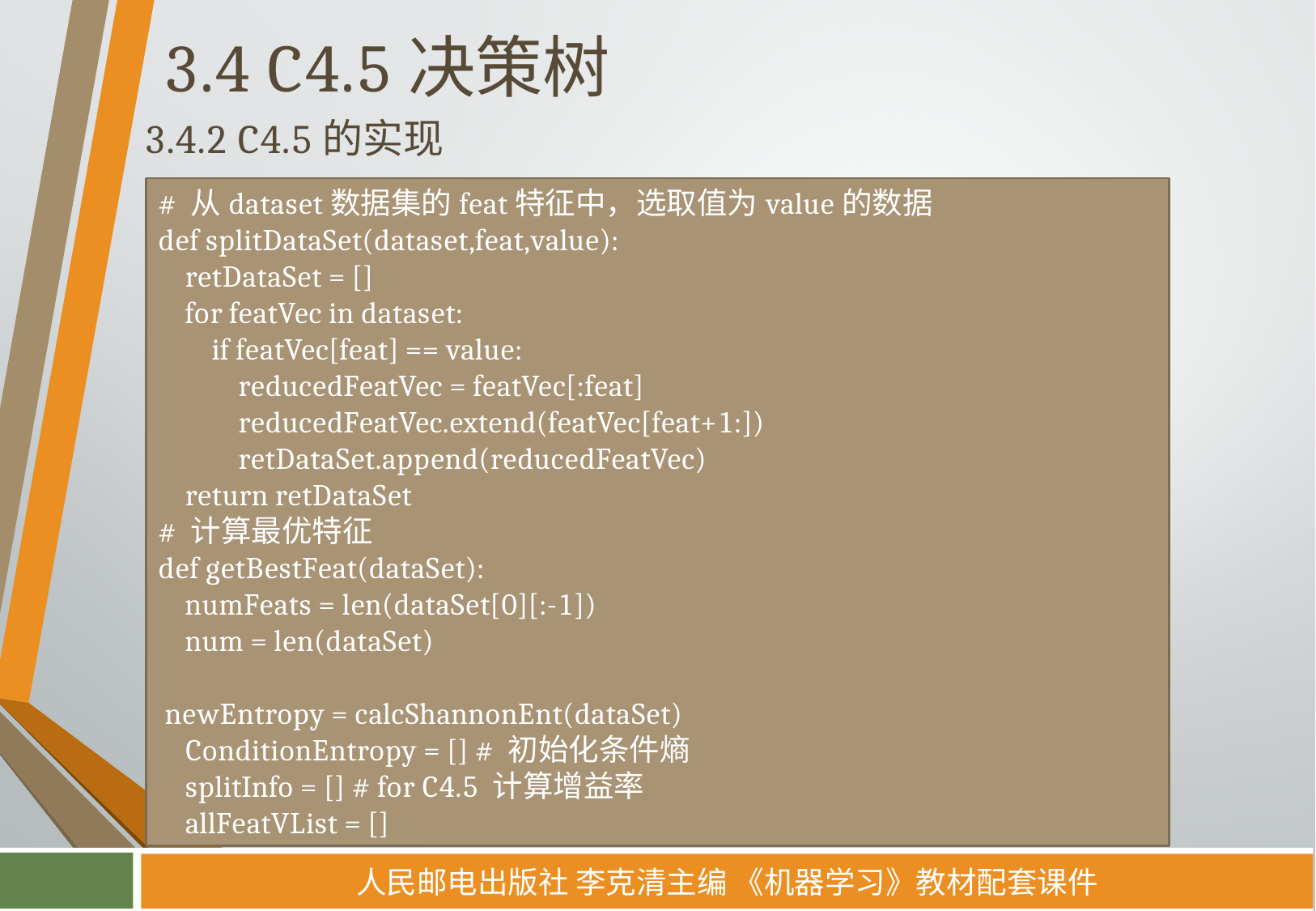

# 3.4 C4.5决策树
3.4.2 C4.5的实现
# 从dataset数据集的feat特征中，选取值为value的数据
def splitDataSet(dataset,feat,value):
    retDataSet = []
    for featVec in dataset:
        if featVec[feat] == value:
            reducedFeatVec = featVec[:feat]
            reducedFeatVec.extend(featVec[feat+1:])
            retDataSet.append(reducedFeatVec)
    return retDataSet
# 计算最优特征
def getBestFeat(dataSet):
    numFeats = len(dataSet[0][:-1])
    num = len(dataSet)

 newEntropy = calcShannonEnt(dataSet)
    ConditionEntropy = [] # 初始化条件熵
    splitInfo = [] # for C4.5 计算增益率
    allFeatVList = []